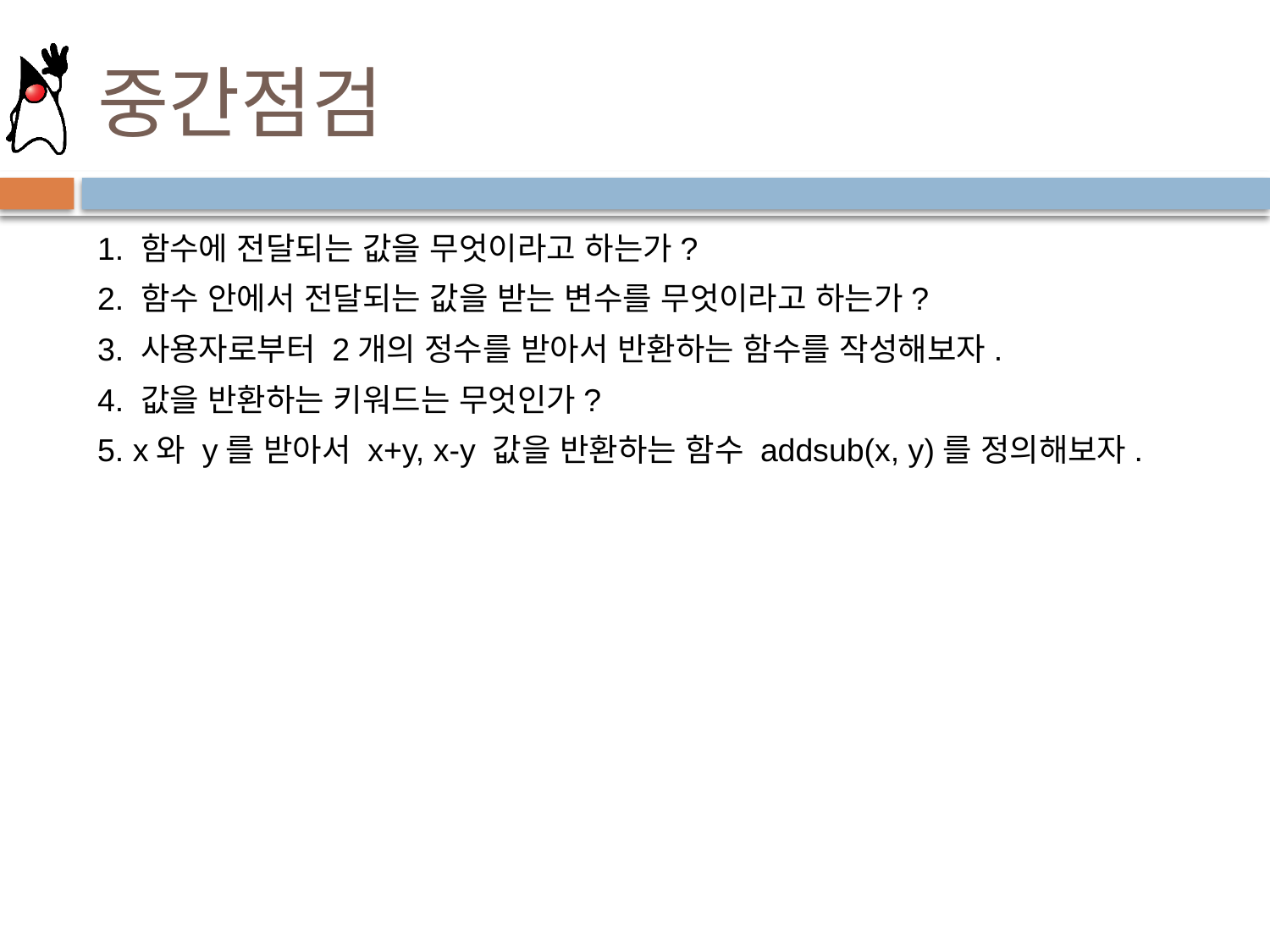

# 중간점검
1. 함수에 전달되는 값을 무엇이라고 하는가?
2. 함수 안에서 전달되는 값을 받는 변수를 무엇이라고 하는가?
3. 사용자로부터 2개의 정수를 받아서 반환하는 함수를 작성해보자.
4. 값을 반환하는 키워드는 무엇인가?
5. x와 y를 받아서 x+y, x-y 값을 반환하는 함수 addsub(x, y)를 정의해보자.